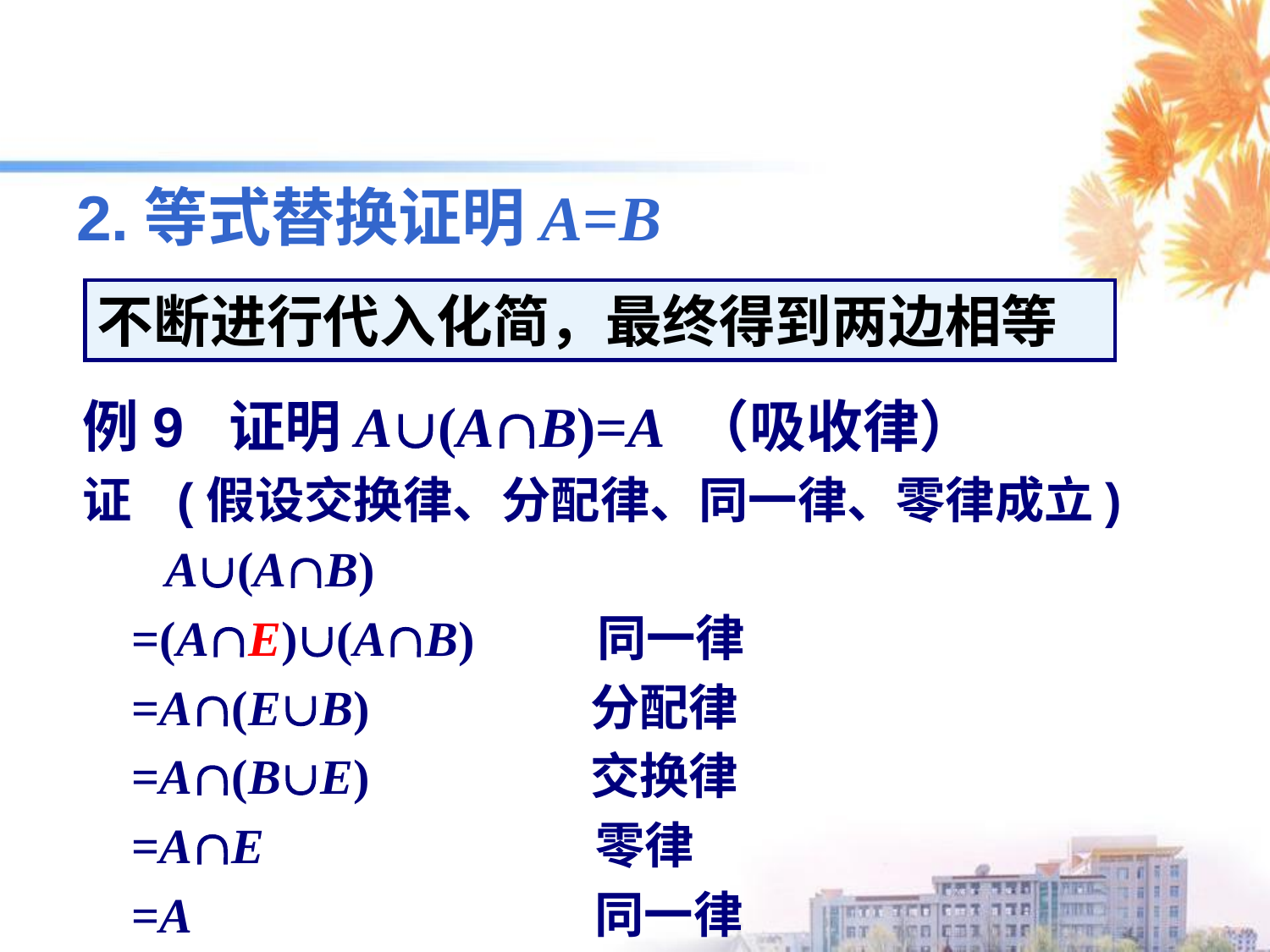

# 2.等式替换证明A=B
不断进行代入化简，最终得到两边相等
例9  证明A∪(A∩B)=A （吸收律）
证   (假设交换律、分配律、同一律、零律成立)
      A∪(A∩B)
    =(A∩E)∪(A∩B)         同一律
    =A∩(E∪B)                 分配律
    =A∩(B∪E)                 交换律
    =A∩E                          零律
    =A                                同一律
32